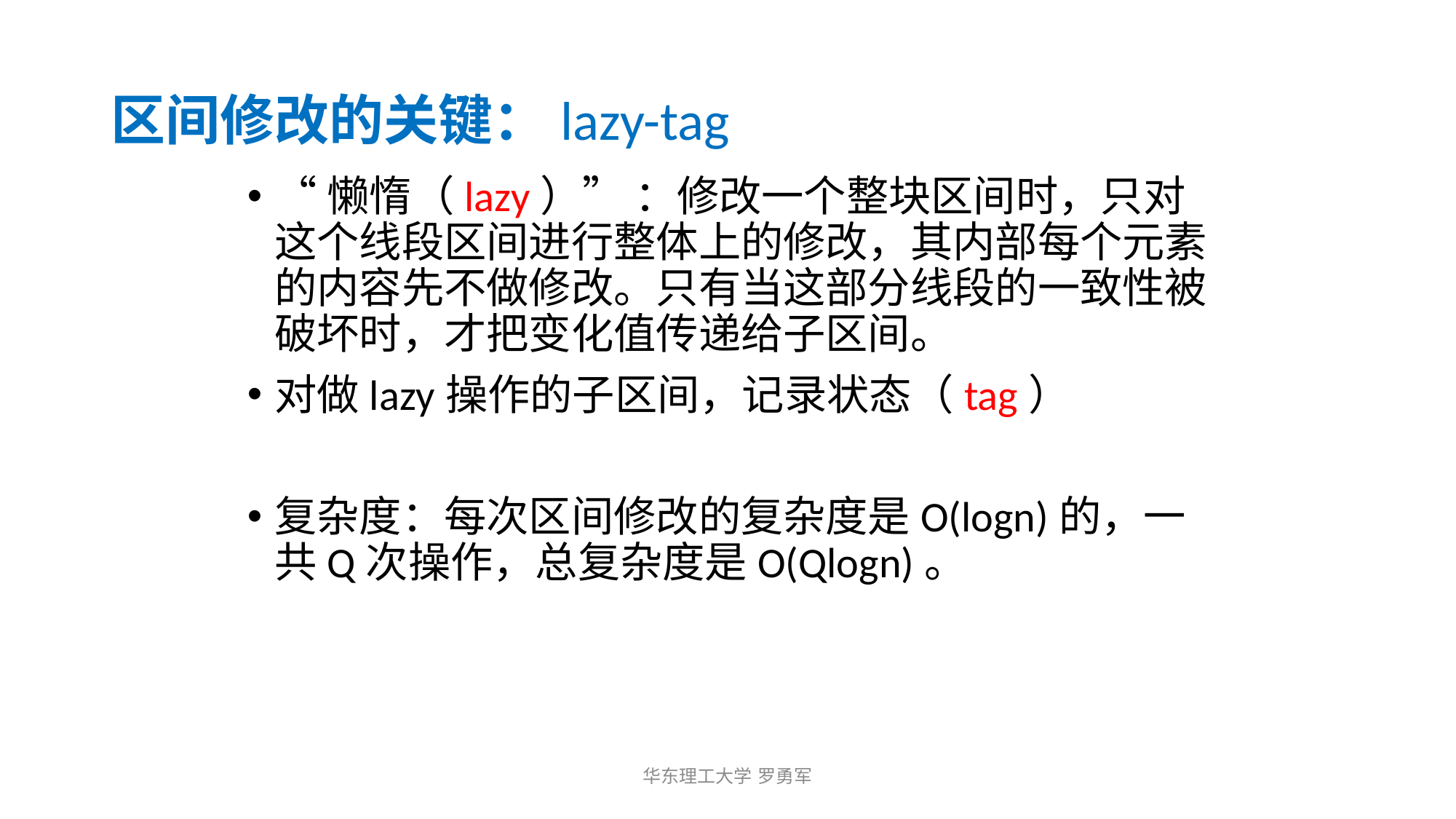

# 区间修改的关键：lazy-tag
“懒惰（lazy）” ：修改一个整块区间时，只对这个线段区间进行整体上的修改，其内部每个元素的内容先不做修改。只有当这部分线段的一致性被破坏时，才把变化值传递给子区间。
对做lazy操作的子区间，记录状态（tag）

复杂度：每次区间修改的复杂度是O(logn)的，一共Q次操作，总复杂度是O(Qlogn)。

华东理工大学 罗勇军